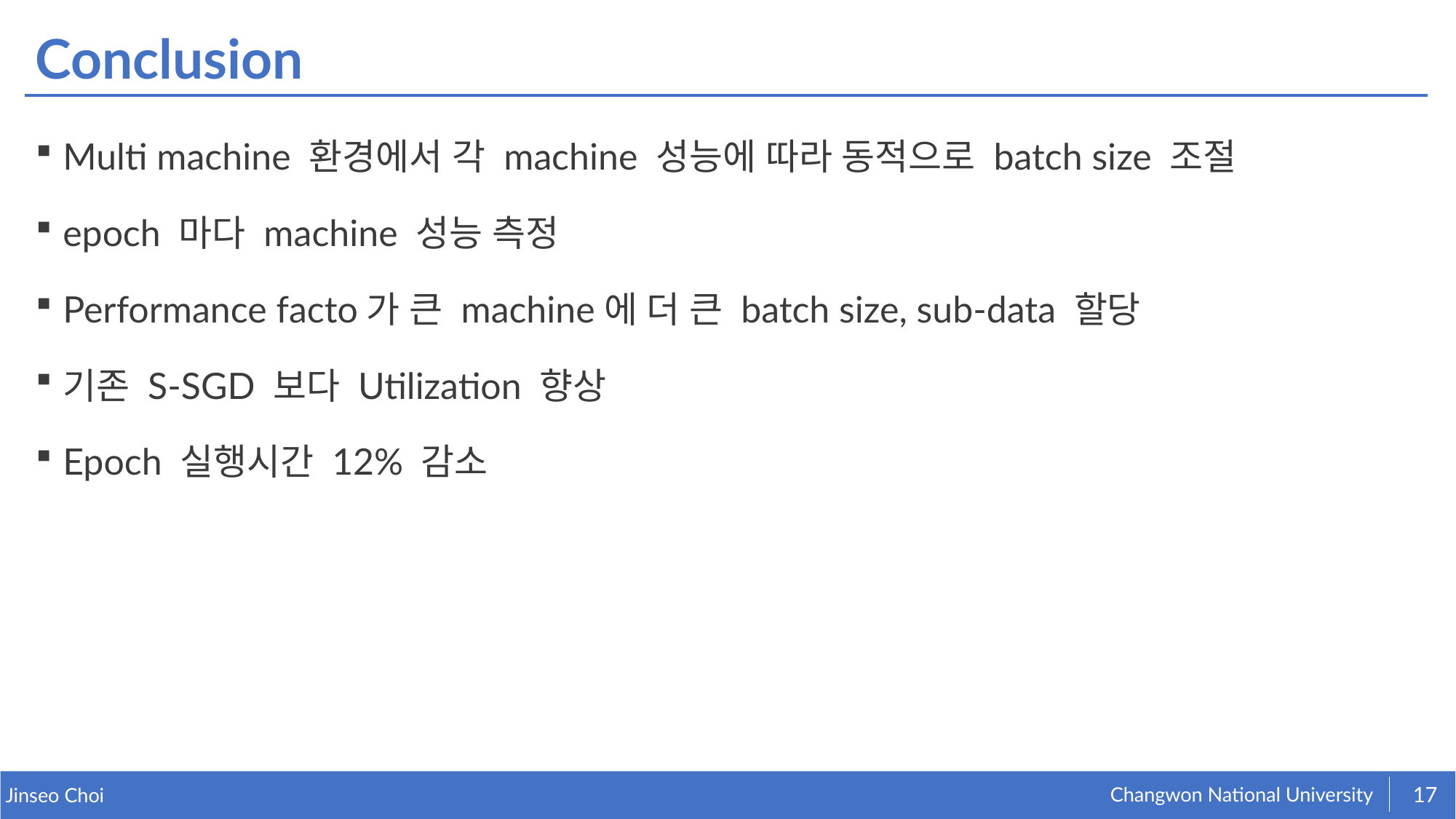

# Conclusion
Multi machine 환경에서 각 machine 성능에 따라 동적으로 batch size 조절
epoch 마다 machine 성능 측정
Performance facto가 큰 machine에 더 큰 batch size, sub-data 할당
기존 S-SGD 보다 Utilization 향상
Epoch 실행시간 12% 감소

17